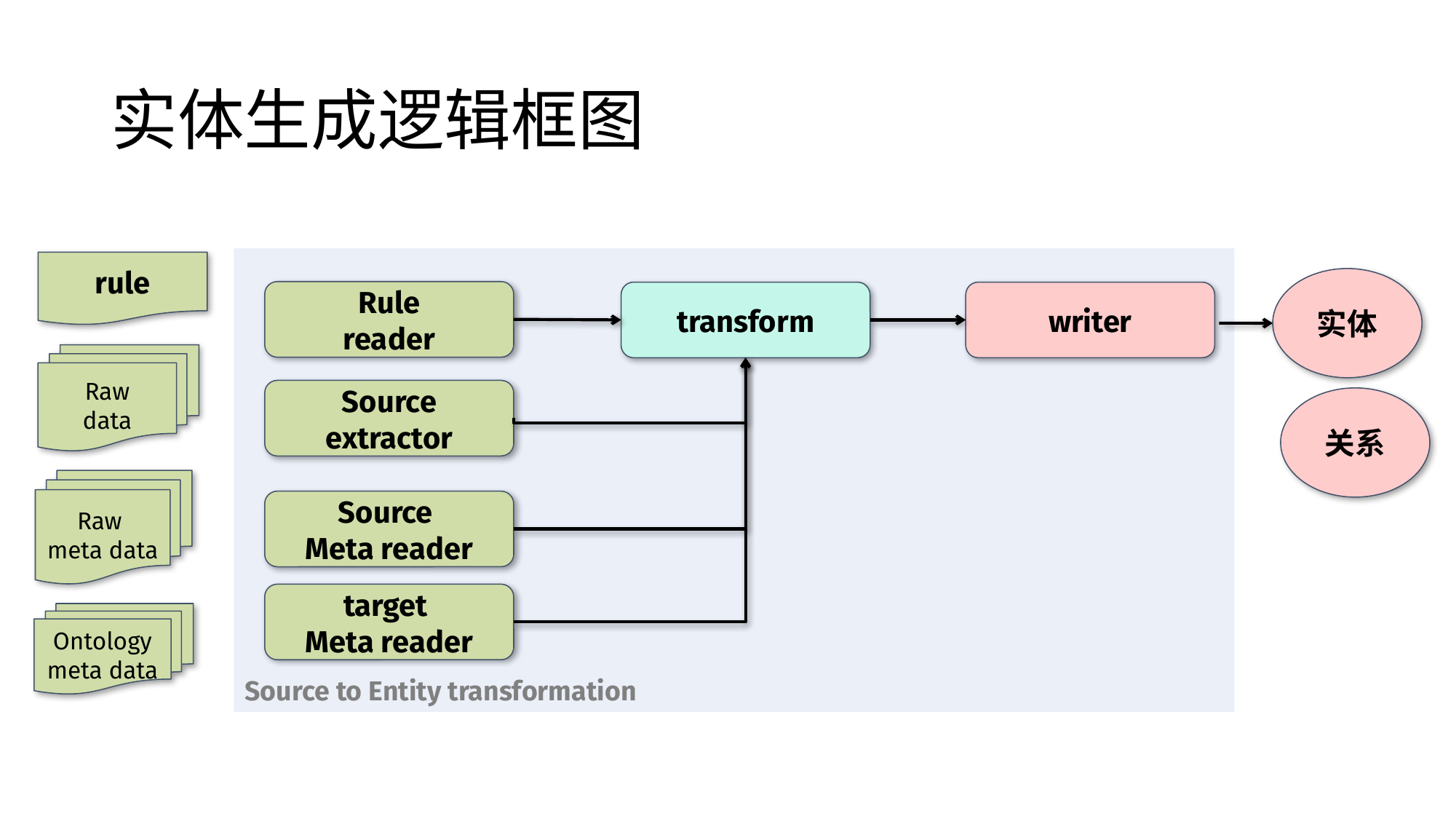

# 实体生成逻辑框图

Source to Entity transformation
rule
实体
Rule
reader
transform
writer
Raw
data
Source
extractor
关系
Raw
meta data
Source
Meta reader
target
Meta reader
Ontology meta data